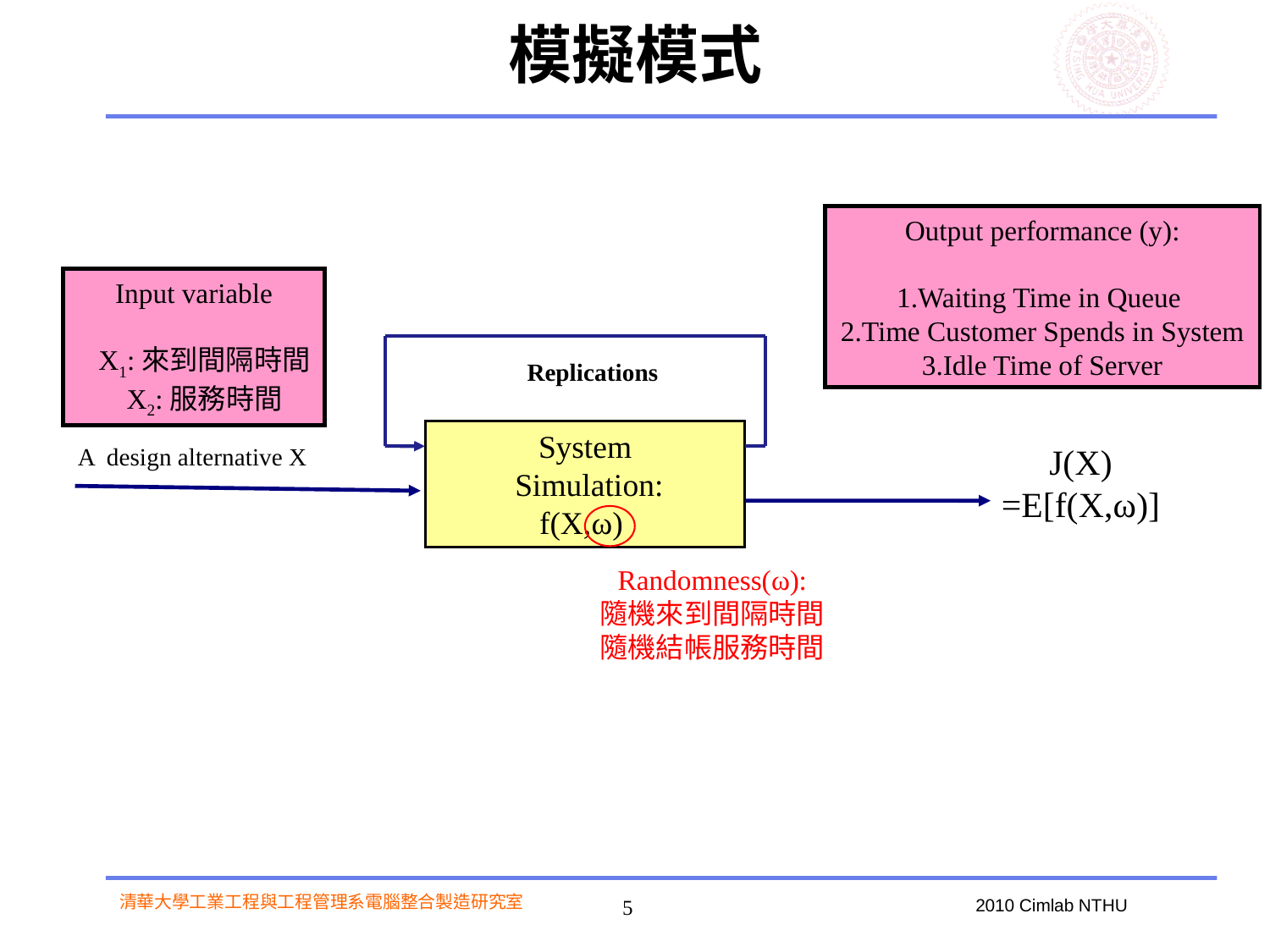

模擬模式

Output performance (y):

1.Waiting Time in Queue
2.Time Customer Spends in System
3.Idle Time of Server
Input variable

   X1:來到間隔時間
   X2:服務時間
Replications
System
 Simulation:
f(X,ω)
J(X)
=E[f(X,ω)]
A  design alternative X

Randomness(ω):
隨機來到間隔時間
隨機結帳服務時間